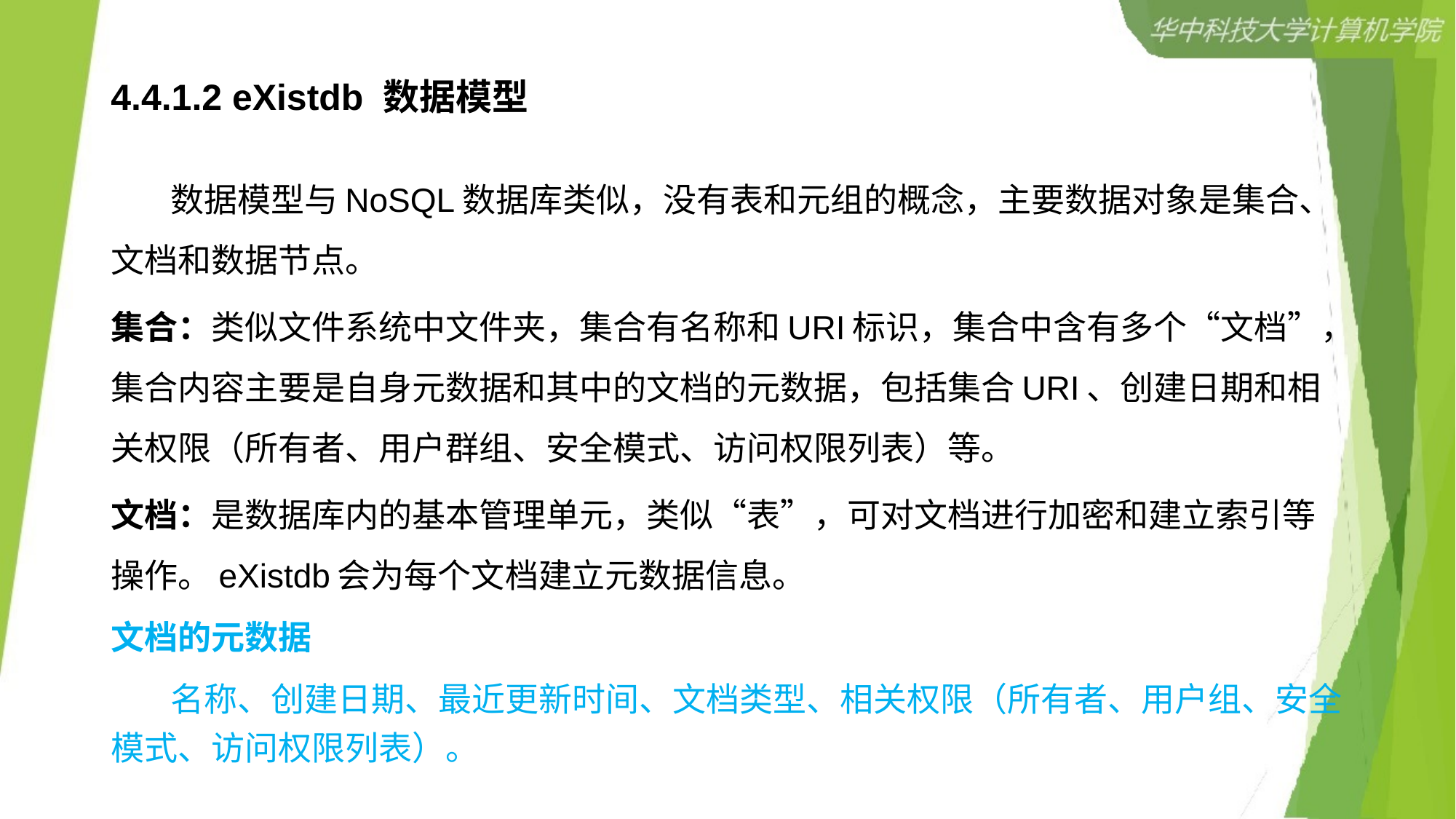

# 4.4.1.2 eXistdb 数据模型
       数据模型与NoSQL数据库类似，没有表和元组的概念，主要数据对象是集合、文档和数据节点。
集合：类似文件系统中文件夹，集合有名称和URI标识，集合中含有多个“文档”，集合内容主要是自身元数据和其中的文档的元数据，包括集合URI、创建日期和相关权限（所有者、用户群组、安全模式、访问权限列表）等。
文档：是数据库内的基本管理单元，类似“表”，可对文档进行加密和建立索引等操作。eXistdb会为每个文档建立元数据信息。
文档的元数据
       名称、创建日期、最近更新时间、文档类型、相关权限（所有者、用户组、安全模式、访问权限列表）。